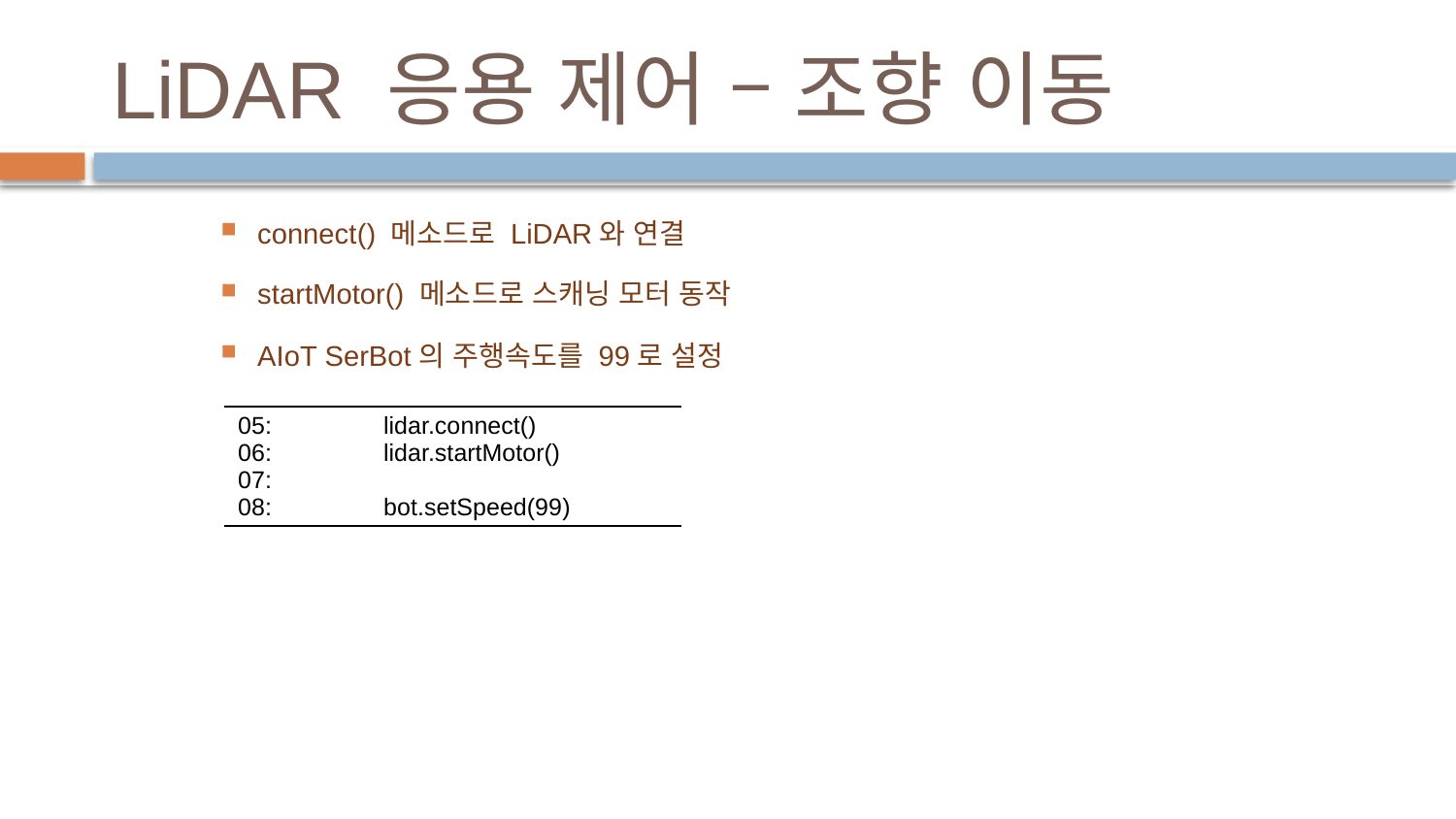

# LiDAR 응용 제어 – 조향 이동
connect() 메소드로 LiDAR와 연결
startMotor() 메소드로 스캐닝 모터 동작
AIoT SerBot의 주행속도를 99로 설정
| 05: lidar.connect() 06: lidar.startMotor() 07: 08: bot.setSpeed(99) |
| --- |